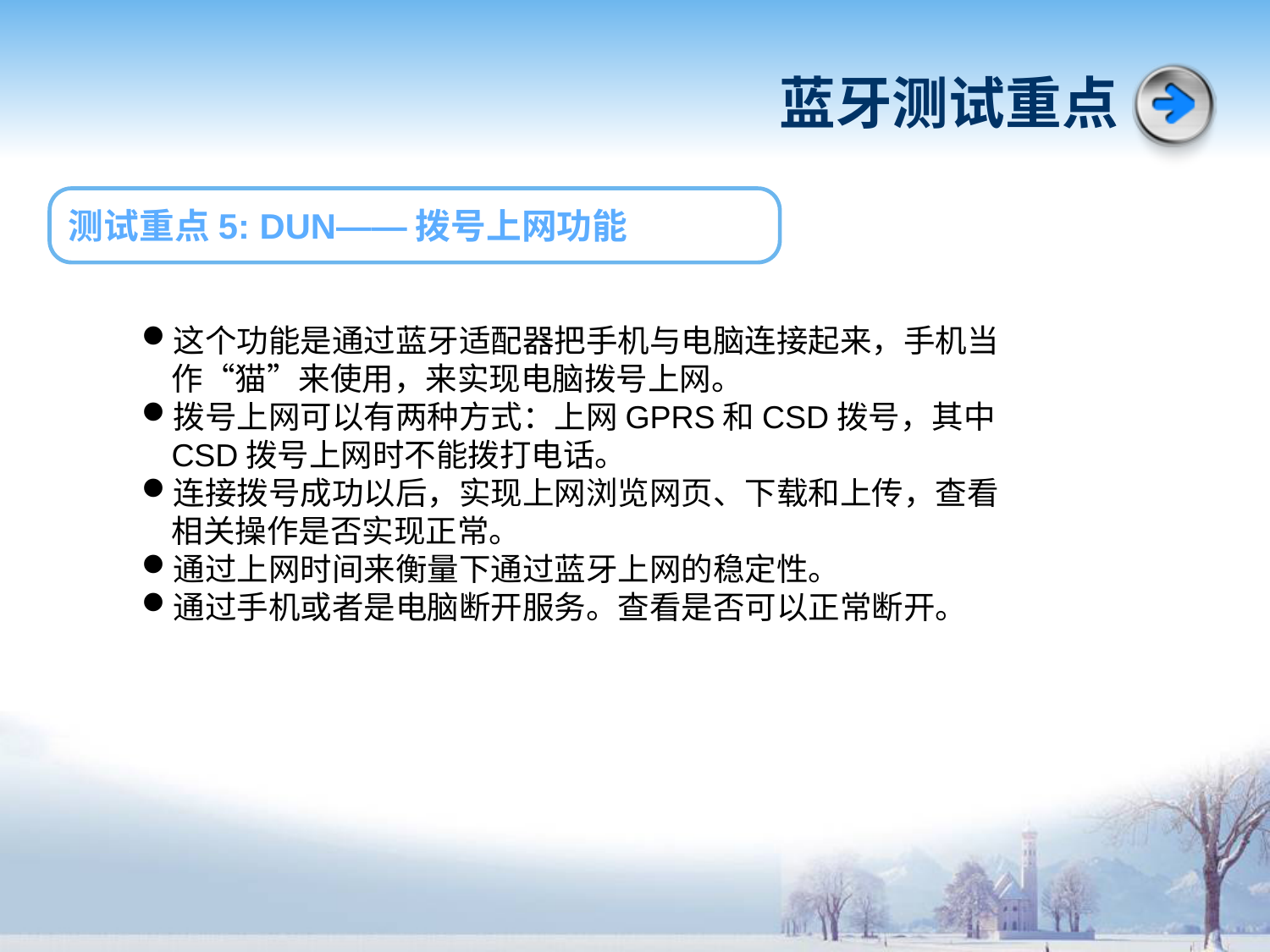

# 蓝牙测试重点
测试重点5: DUN——拨号上网功能
这个功能是通过蓝牙适配器把手机与电脑连接起来，手机当作“猫”来使用，来实现电脑拨号上网。
拨号上网可以有两种方式：上网GPRS和CSD拨号，其中CSD拨号上网时不能拨打电话。
连接拨号成功以后，实现上网浏览网页、下载和上传，查看相关操作是否实现正常。
通过上网时间来衡量下通过蓝牙上网的稳定性。
通过手机或者是电脑断开服务。查看是否可以正常断开。